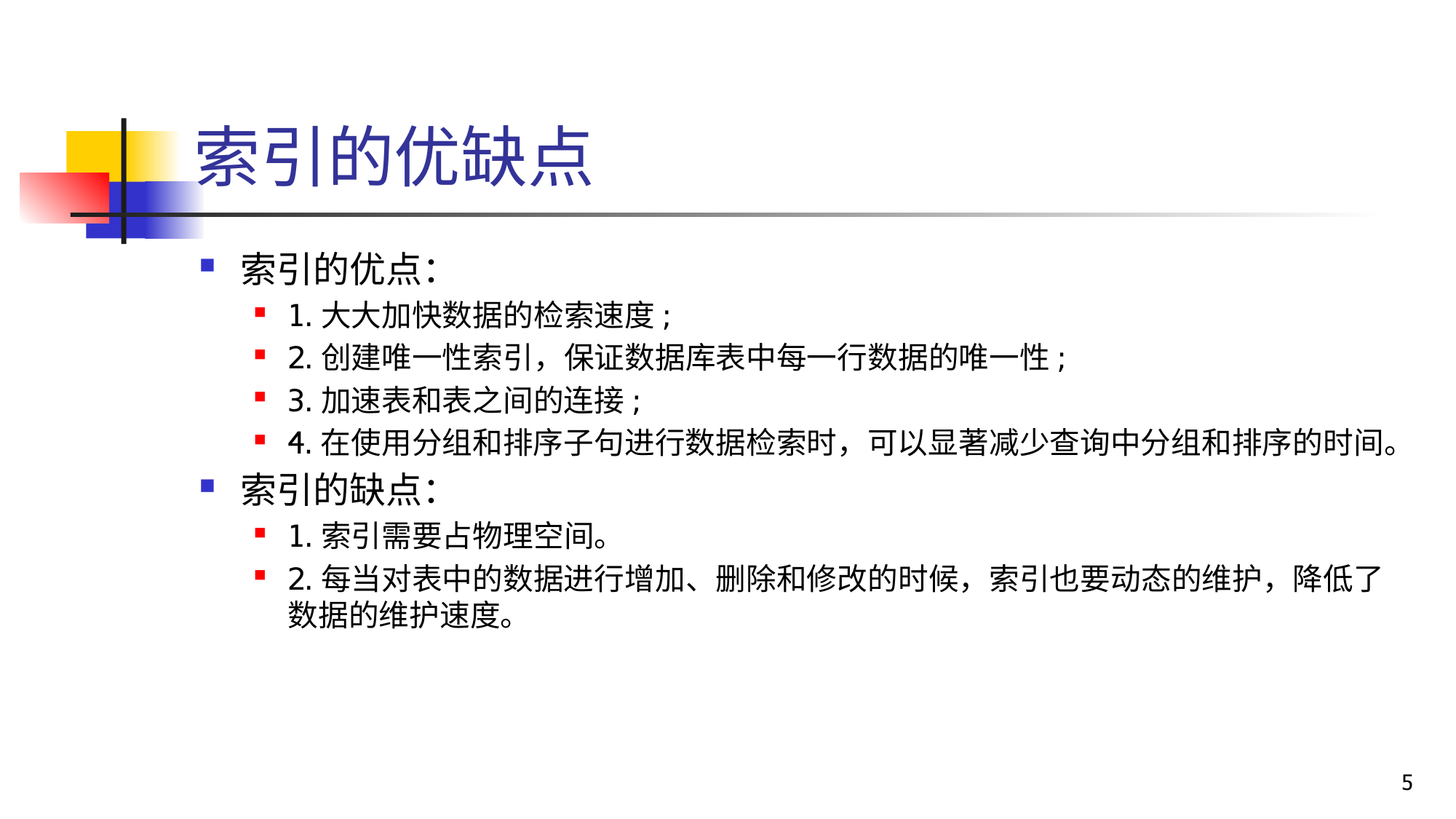

# 索引的优缺点
索引的优点：
1.大大加快数据的检索速度;
2.创建唯一性索引，保证数据库表中每一行数据的唯一性;
3.加速表和表之间的连接;
4.在使用分组和排序子句进行数据检索时，可以显著减少查询中分组和排序的时间。
索引的缺点：
1.索引需要占物理空间。
2.每当对表中的数据进行增加、删除和修改的时候，索引也要动态的维护，降低了数据的维护速度。
5